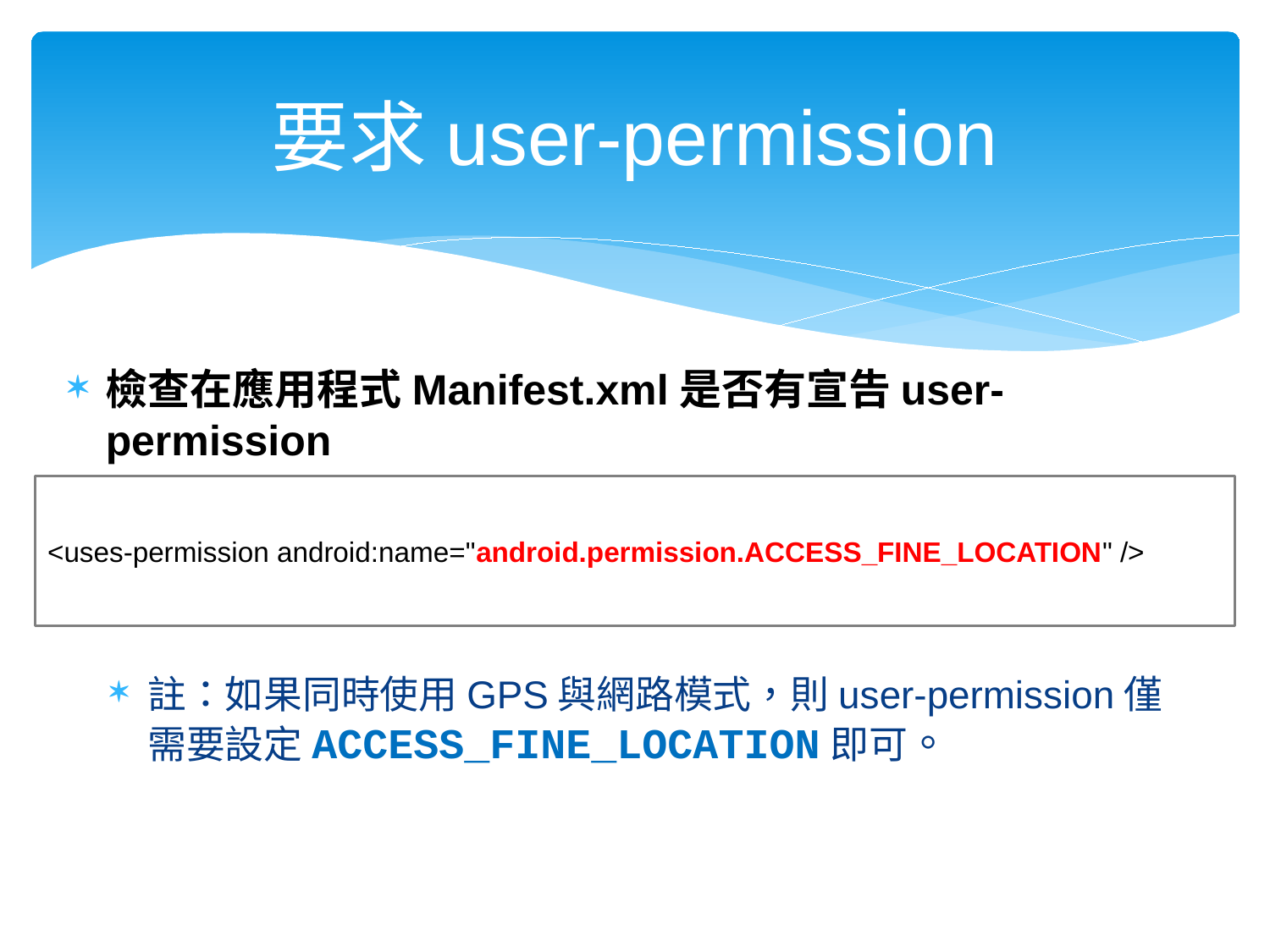

# 要求user-permission
檢查在應用程式Manifest.xml是否有宣告user-permission

註：如果同時使用GPS與網路模式，則user-permission僅需要設定ACCESS_FINE_LOCATION即可。

<uses-permission android:name="android.permission.ACCESS_FINE_LOCATION" />